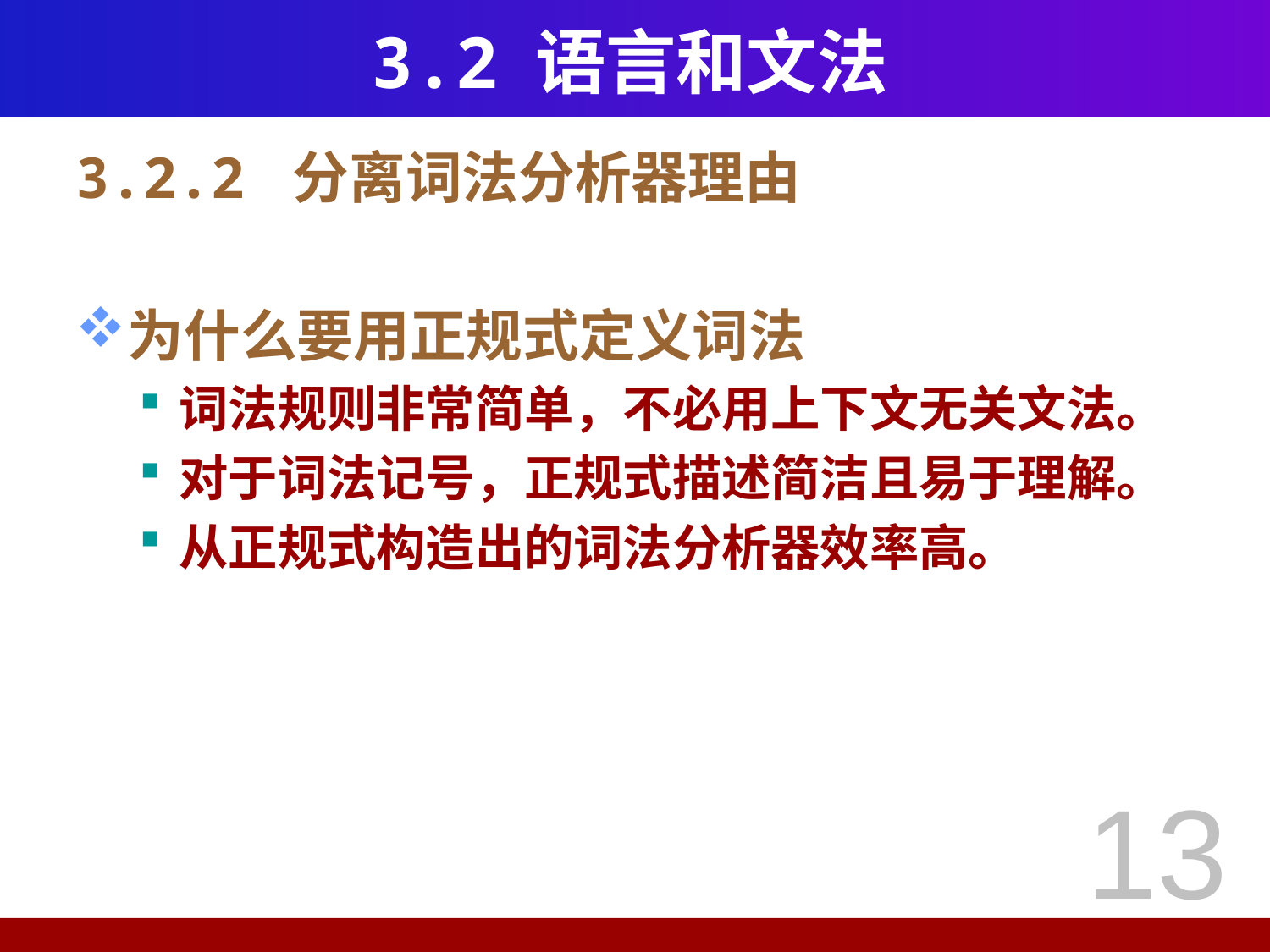

# 3.2 语言和文法
3.2.2 分离词法分析器理由

为什么要用正规式定义词法
词法规则非常简单，不必用上下文无关文法。
对于词法记号，正规式描述简洁且易于理解。
从正规式构造出的词法分析器效率高。
13